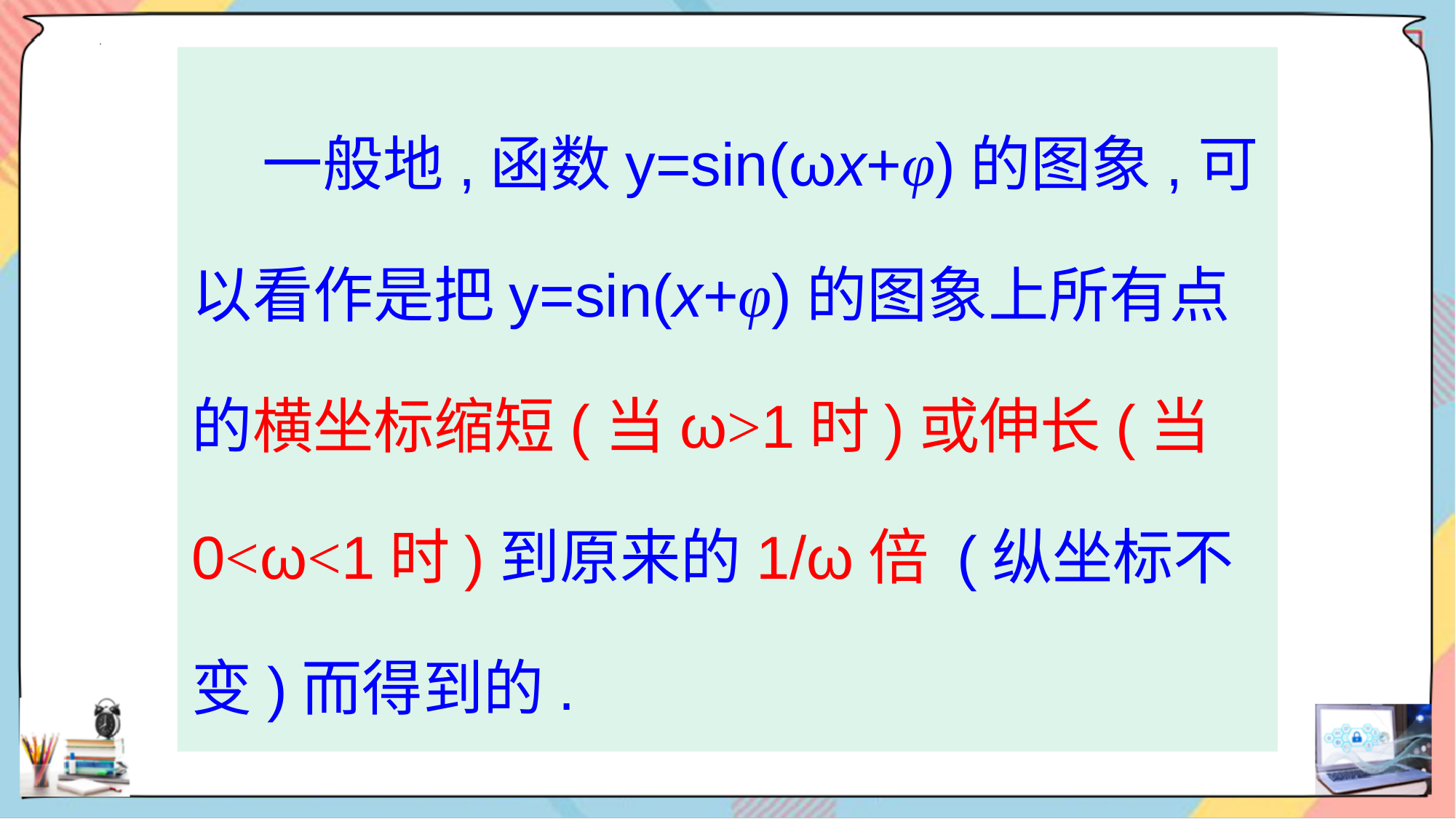

一般地,函数y=sin(ωx+φ)的图象,可以看作是把y=sin(x+φ)的图象上所有点的横坐标缩短(当ω>1时)或伸长(当0<ω<1时)到原来的1/ω倍 (纵坐标不变)而得到的.